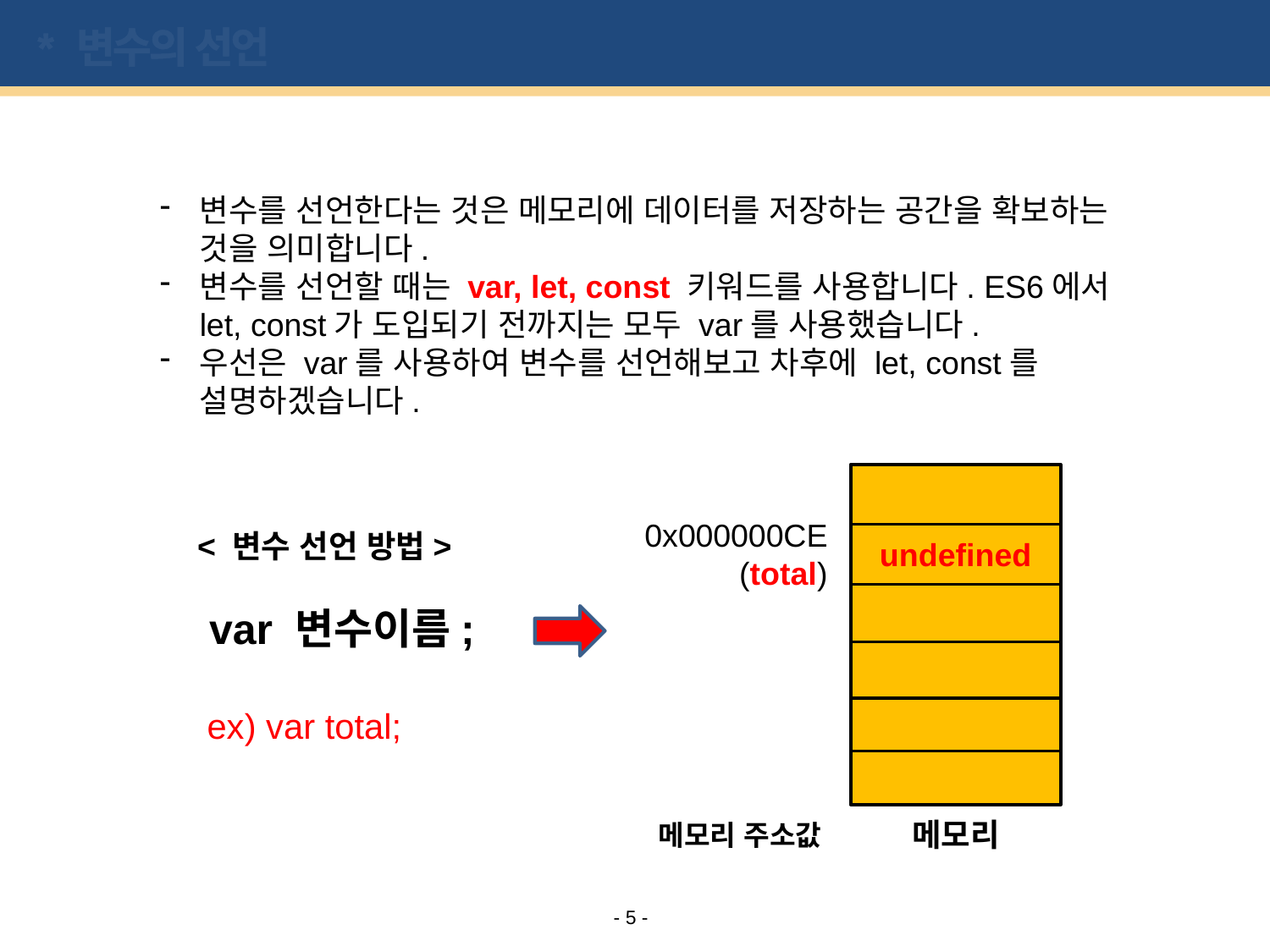

# * 변수의 선언
변수를 선언한다는 것은 메모리에 데이터를 저장하는 공간을 확보하는 것을 의미합니다.
변수를 선언할 때는 var, let, const 키워드를 사용합니다. ES6에서 let, const가 도입되기 전까지는 모두 var를 사용했습니다.
우선은 var를 사용하여 변수를 선언해보고 차후에 let, const를 설명하겠습니다.

0x000000CE
(total)
< 변수 선언 방법>

 var 변수이름;

 ex) var total;
undefined

메모리
메모리 주소값